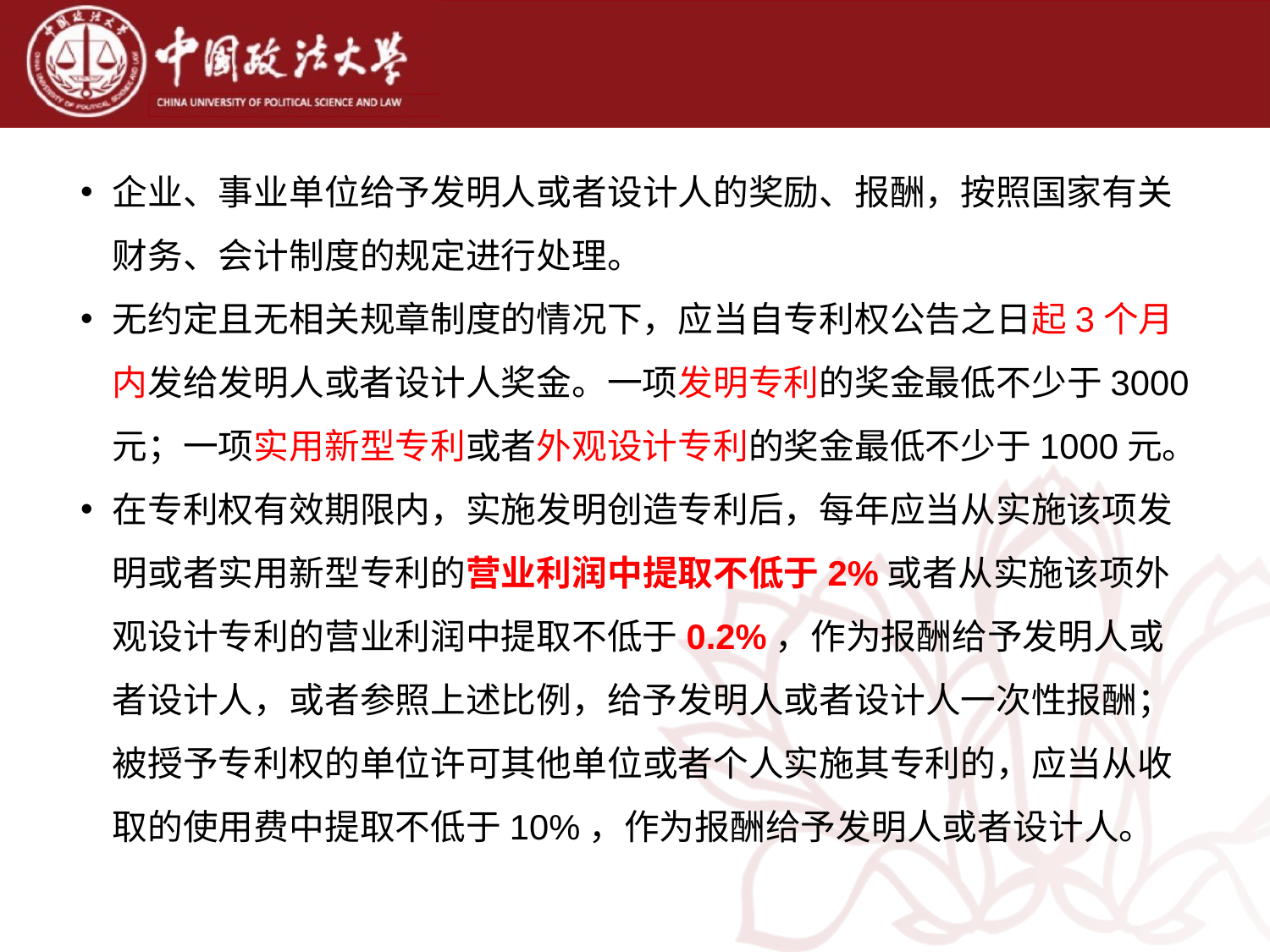

企业、事业单位给予发明人或者设计人的奖励、报酬，按照国家有关财务、会计制度的规定进行处理。
无约定且无相关规章制度的情况下，应当自专利权公告之日起3个月内发给发明人或者设计人奖金。一项发明专利的奖金最低不少于3000元；一项实用新型专利或者外观设计专利的奖金最低不少于1000元。
在专利权有效期限内，实施发明创造专利后，每年应当从实施该项发明或者实用新型专利的营业利润中提取不低于2%或者从实施该项外观设计专利的营业利润中提取不低于0.2%，作为报酬给予发明人或者设计人，或者参照上述比例，给予发明人或者设计人一次性报酬；被授予专利权的单位许可其他单位或者个人实施其专利的，应当从收取的使用费中提取不低于10%，作为报酬给予发明人或者设计人。